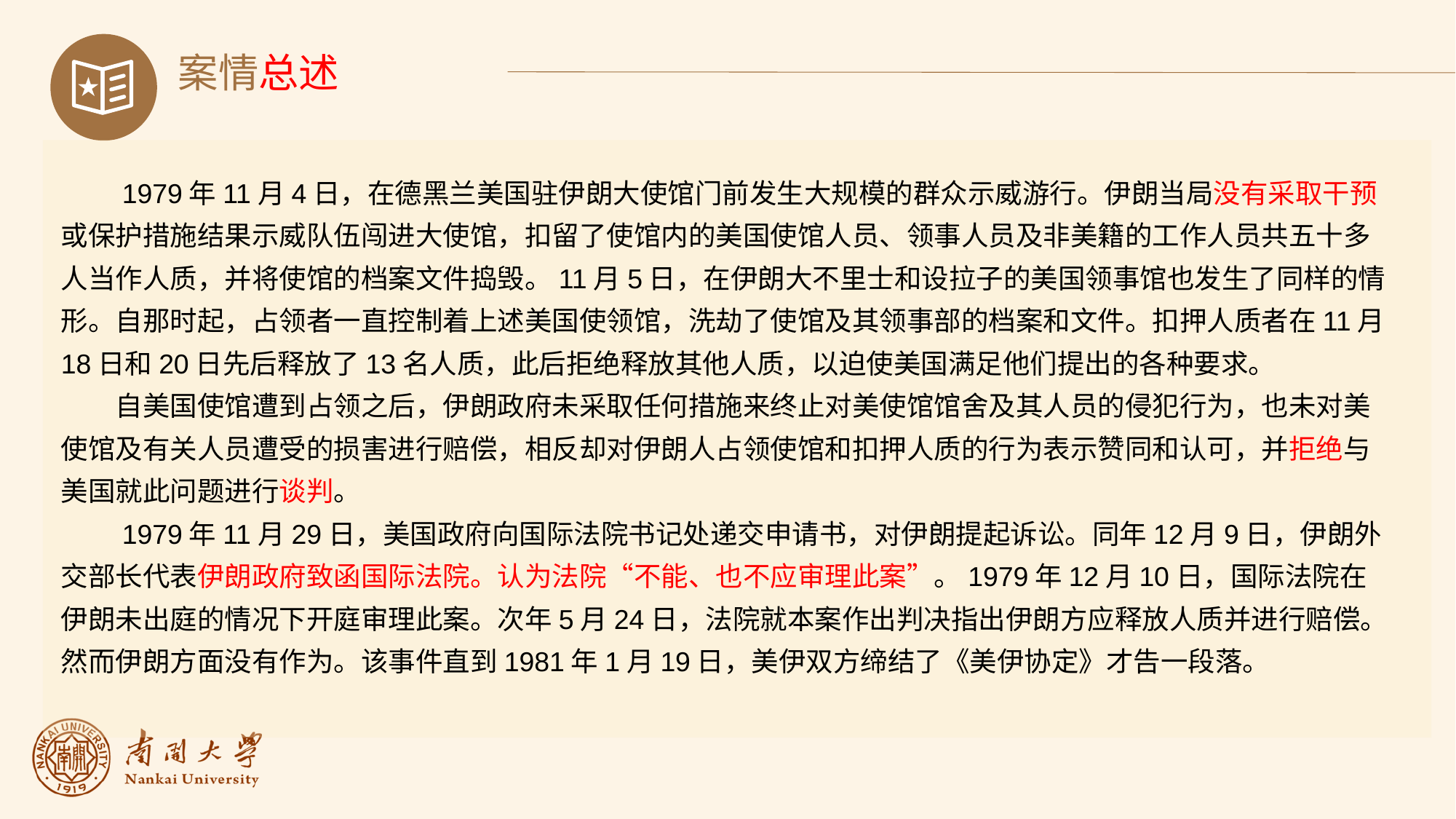

案情总述

　　1979年11月4日，在德黑兰美国驻伊朗大使馆门前发生大规模的群众示威游行。伊朗当局没有采取干预或保护措施结果示威队伍闯进大使馆，扣留了使馆内的美国使馆人员、领事人员及非美籍的工作人员共五十多人当作人质，并将使馆的档案文件捣毁。11月5日，在伊朗大不里士和设拉子的美国领事馆也发生了同样的情形。自那时起，占领者一直控制着上述美国使领馆，洗劫了使馆及其领事部的档案和文件。扣押人质者在11月18日和20日先后释放了13名人质，此后拒绝释放其他人质，以迫使美国满足他们提出的各种要求。
　　自美国使馆遭到占领之后，伊朗政府未采取任何措施来终止对美使馆馆舍及其人员的侵犯行为，也未对美使馆及有关人员遭受的损害进行赔偿，相反却对伊朗人占领使馆和扣押人质的行为表示赞同和认可，并拒绝与美国就此问题进行谈判。
　　1979年11月29日，美国政府向国际法院书记处递交申请书，对伊朗提起诉讼。同年12月9日，伊朗外交部长代表伊朗政府致函国际法院。认为法院“不能、也不应审理此案”。1979年12月10日，国际法院在伊朗未出庭的情况下开庭审理此案。次年5月24日，法院就本案作出判决指出伊朗方应释放人质并进行赔偿。然而伊朗方面没有作为。该事件直到1981年1月19日，美伊双方缔结了《美伊协定》才告一段落。